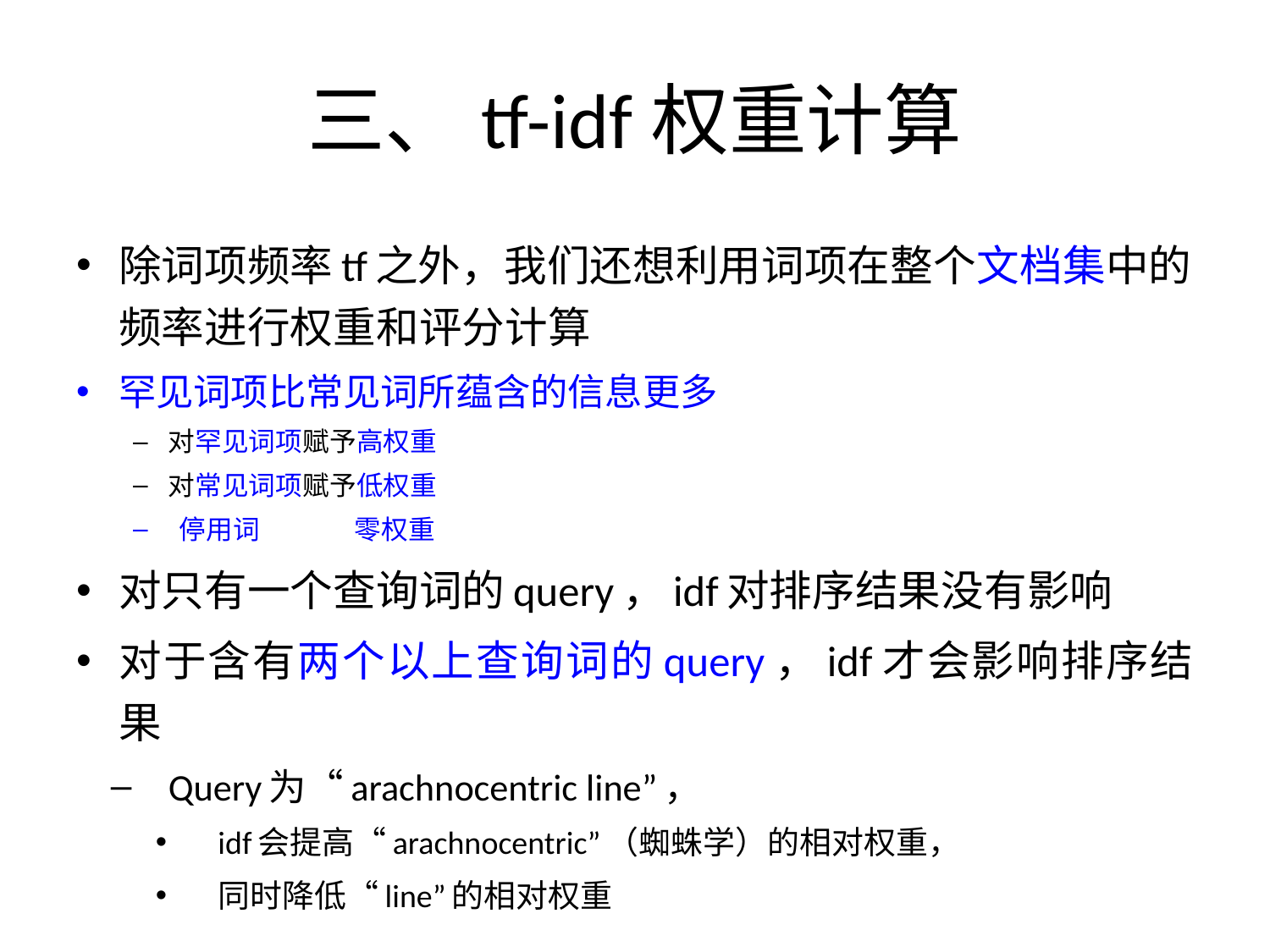

# 三、tf-idf权重计算
除词项频率tf之外，我们还想利用词项在整个文档集中的频率进行权重和评分计算
罕见词项比常见词所蕴含的信息更多
对罕见词项赋予高权重
对常见词项赋予低权重
 停用词                零权重
对只有一个查询词的query，idf对排序结果没有影响
对于含有两个以上查询词的query，idf才会影响排序结果
Query为“arachnocentric line”，
idf会提高“arachnocentric”（蜘蛛学）的相对权重，
同时降低“line”的相对权重